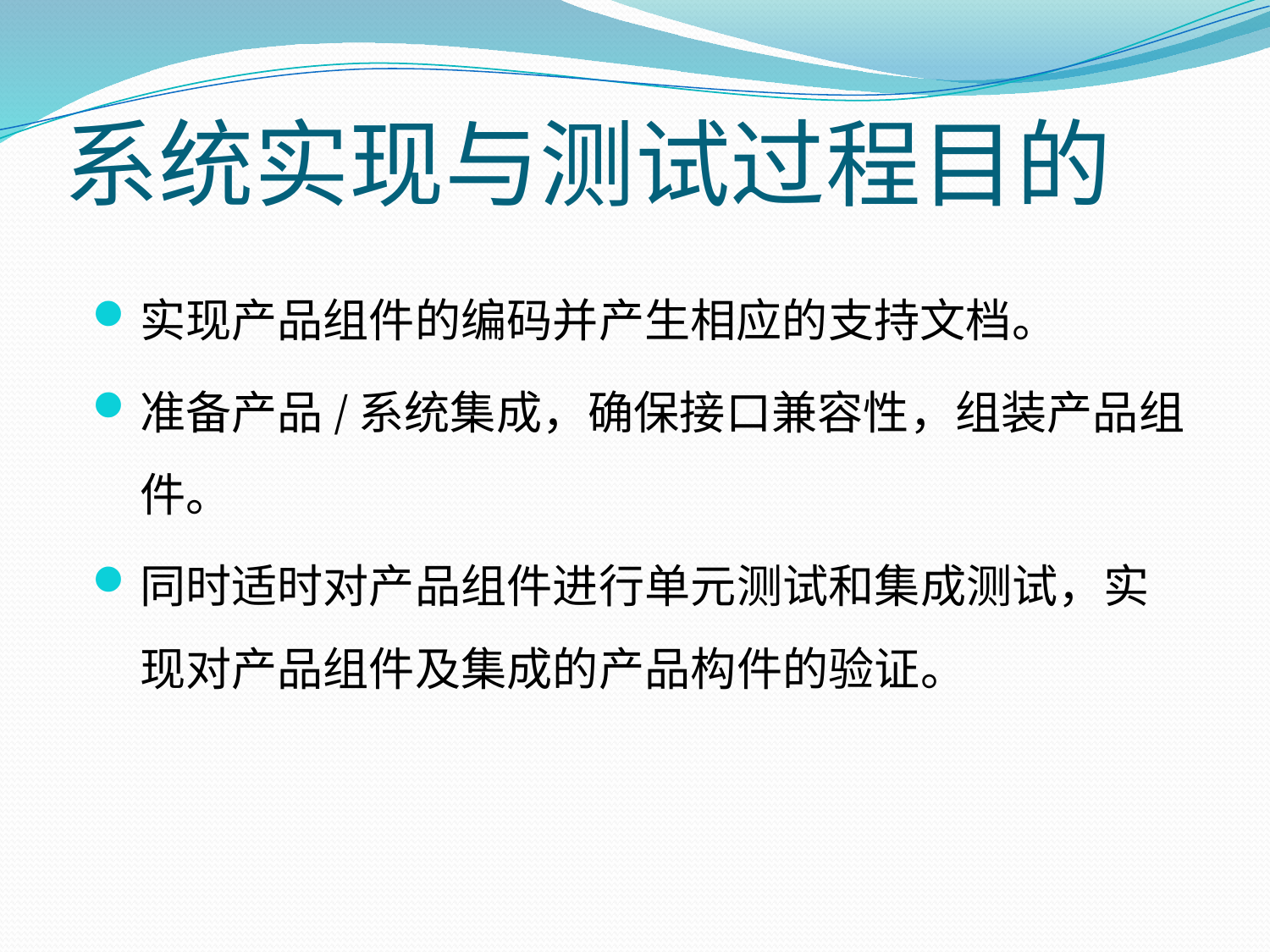

# 系统实现与测试过程目的
实现产品组件的编码并产生相应的支持文档。
准备产品/系统集成，确保接口兼容性，组装产品组件。
同时适时对产品组件进行单元测试和集成测试，实现对产品组件及集成的产品构件的验证。